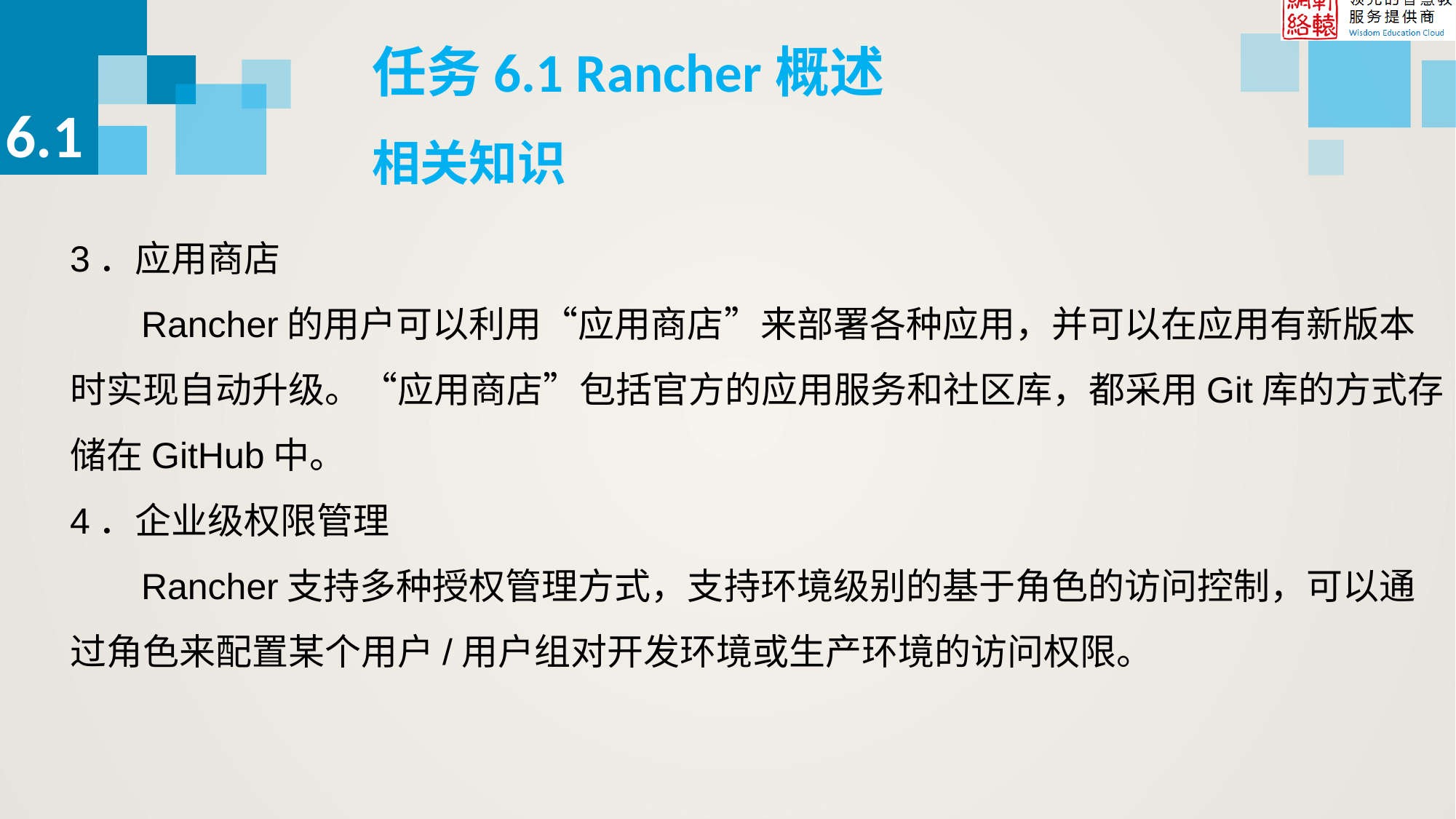

任务6.1 Rancher概述
6.1
相关知识
3．应用商店
       Rancher的用户可以利用“应用商店”来部署各种应用，并可以在应用有新版本时实现自动升级。“应用商店”包括官方的应用服务和社区库，都采用Git库的方式存储在GitHub中。
4．企业级权限管理
       Rancher支持多种授权管理方式，支持环境级别的基于角色的访问控制，可以通过角色来配置某个用户/用户组对开发环境或生产环境的访问权限。